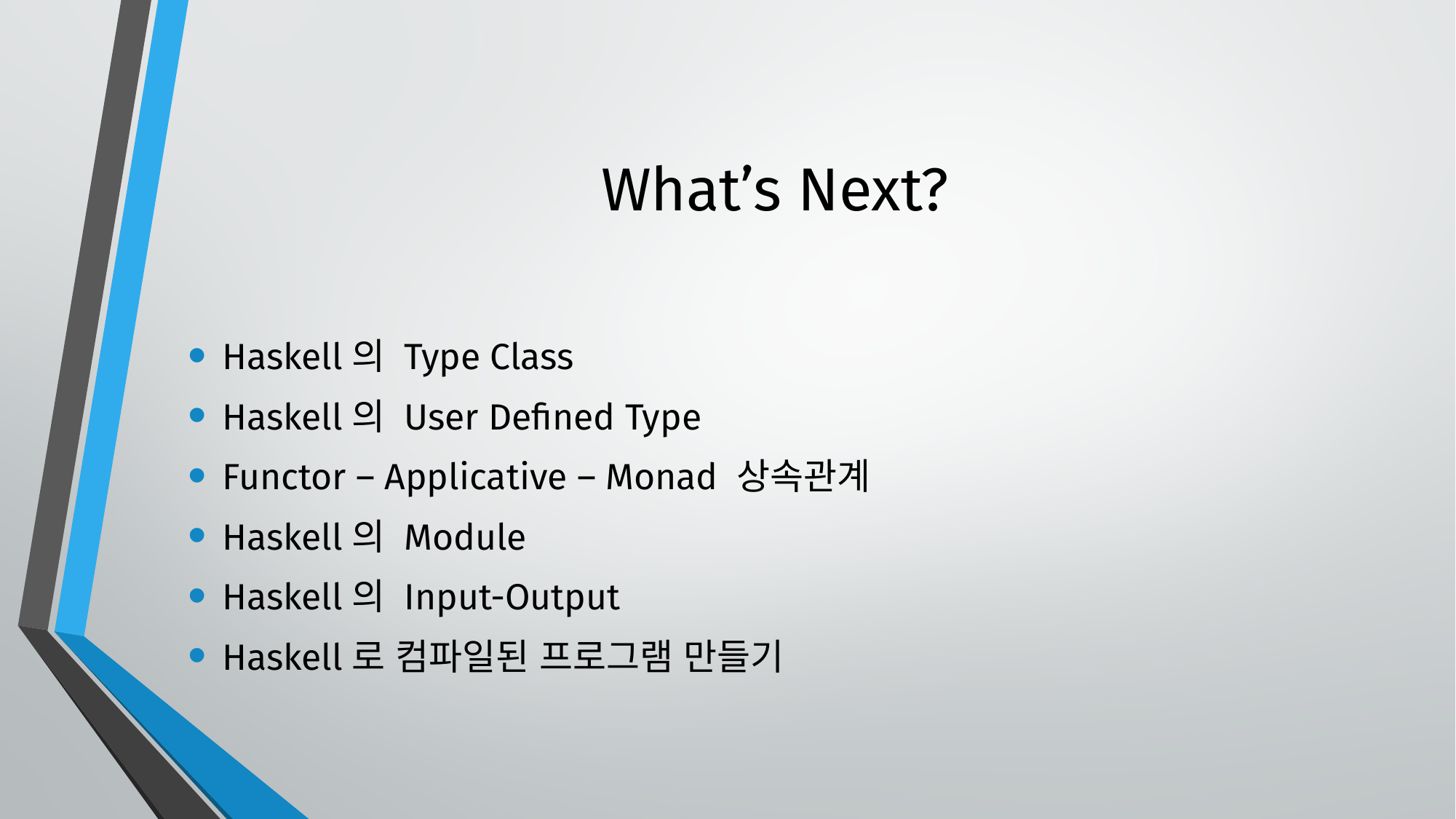

# What’s Next?
Haskell의 Type Class
Haskell의 User Defined Type
Functor – Applicative – Monad 상속관계
Haskell의 Module
Haskell의 Input-Output
Haskell로 컴파일된 프로그램 만들기